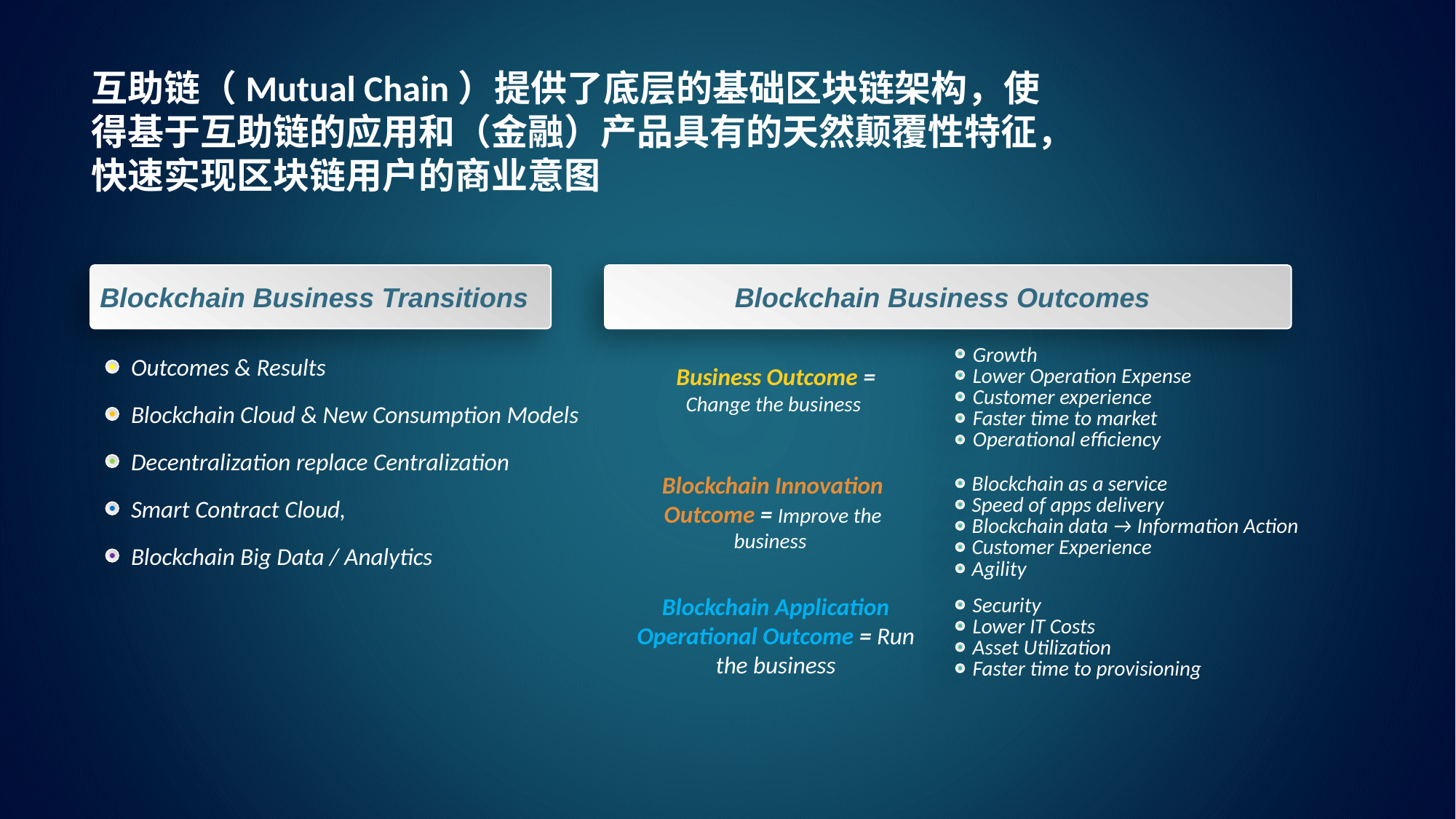

互助链（Mutual Chain）提供了底层的基础区块链架构，使得基于互助链的应用和（金融）产品具有的天然颠覆性特征，快速实现区块链用户的商业意图

Blockchain Business Transitions

Blockchain Business Outcomes
Growth
Lower Operation Expense
Customer experience
Faster time to market
Operational efficiency

Business Outcome =
Change the business

Blockchain Innovation Outcome = Improve the business
Blockchain as a service
Speed of apps delivery
Blockchain data → Information Action
Customer Experience
Agility

Blockchain Application Operational Outcome = Run the business
Security
Lower IT Costs
Asset Utilization
Faster time to provisioning

Outcomes & Results
Blockchain Cloud & New Consumption Models
Decentralization replace Centralization
Smart Contract Cloud,
Blockchain Big Data / Analytics